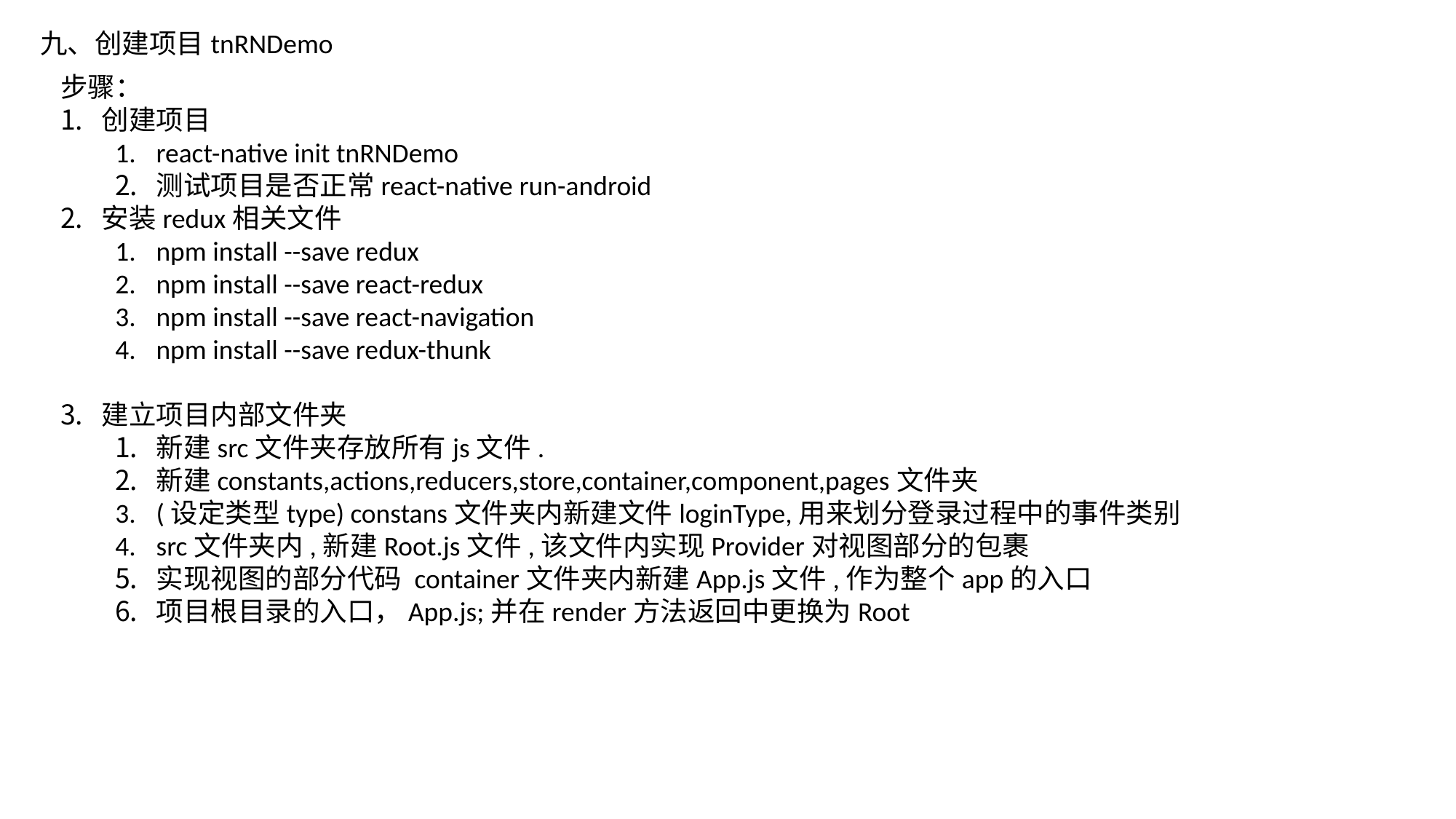

九、创建项目tnRNDemo
步骤：
创建项目
react-native init tnRNDemo
测试项目是否正常react-native run-android
安装redux相关文件
npm install --save redux
npm install --save react-redux
npm install --save react-navigation
npm install --save redux-thunk

建立项目内部文件夹
新建src文件夹存放所有js文件.
新建constants,actions,reducers,store,container,component,pages文件夹
(设定类型type) constans文件夹内新建文件loginType,用来划分登录过程中的事件类别
src文件夹内,新建Root.js文件,该文件内实现Provider对视图部分的包裹
实现视图的部分代码 container文件夹内新建App.js文件,作为整个app的入口
项目根目录的入口，App.js;并在render方法返回中更换为Root